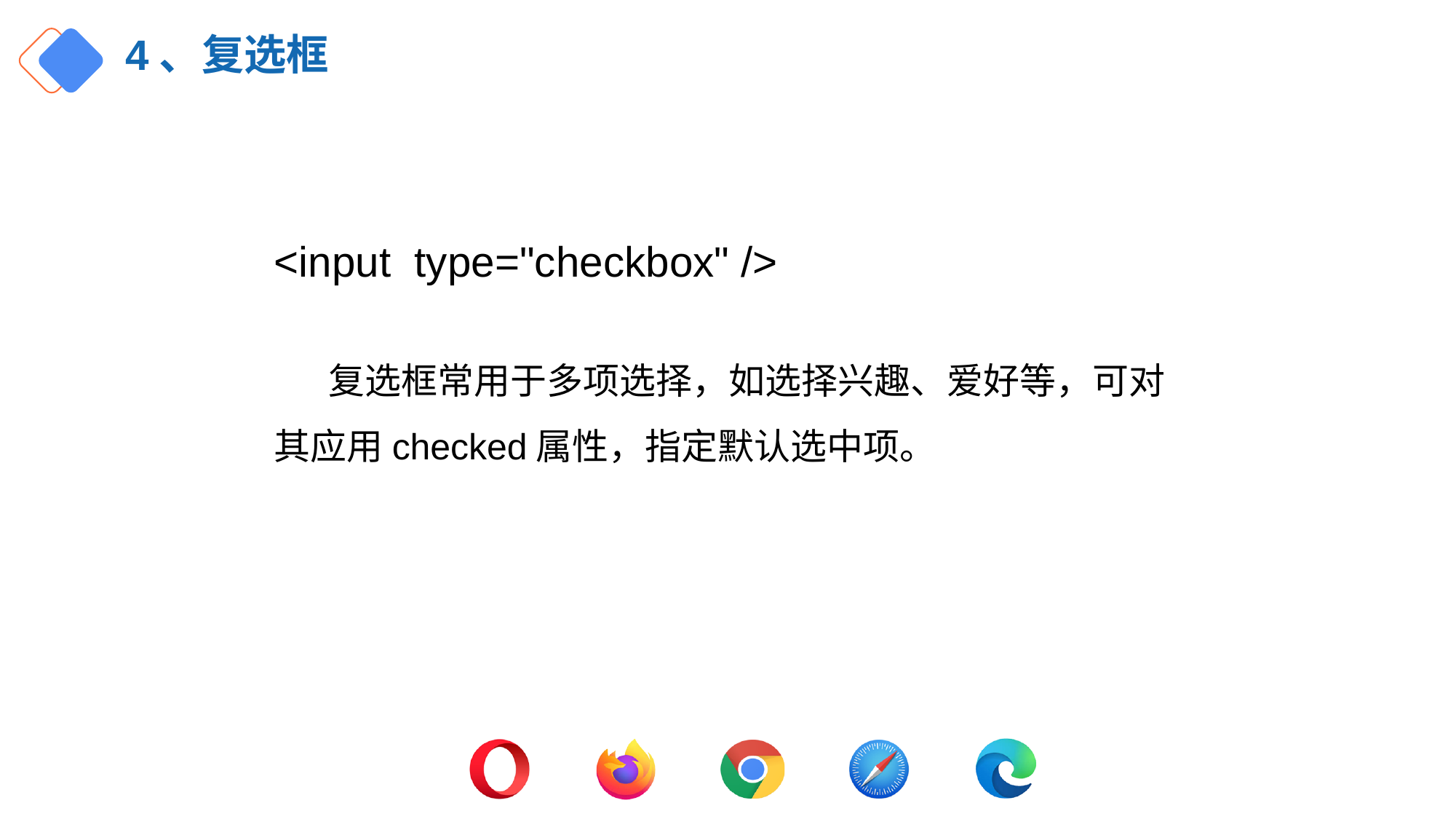

# 4、复选框
<input  type="checkbox" />

复选框常用于多项选择，如选择兴趣、爱好等，可对其应用checked属性，指定默认选中项。